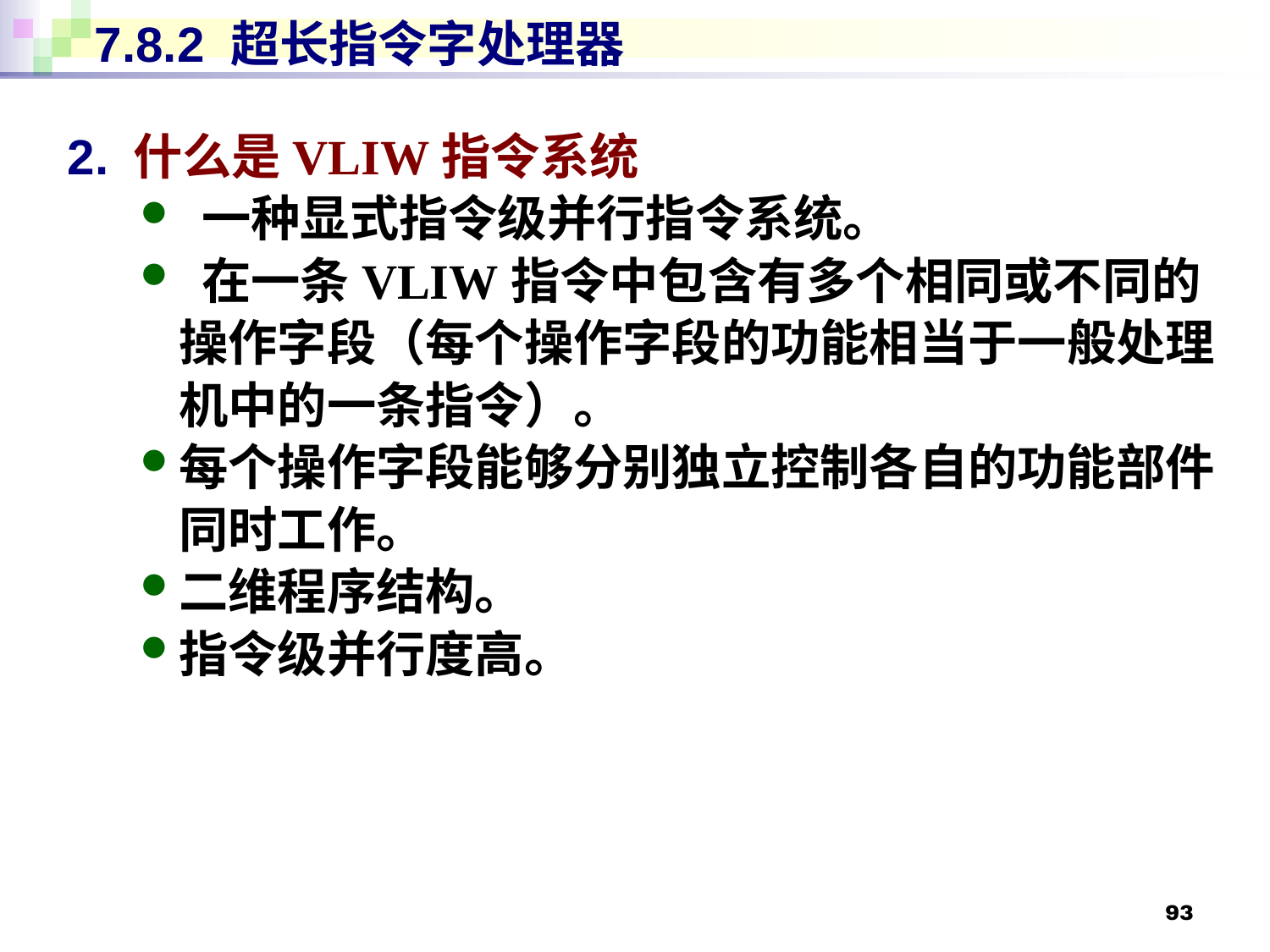

# 7.8.2 超长指令字处理器
2. 什么是VLIW指令系统
 一种显式指令级并行指令系统。
 在一条VLIW指令中包含有多个相同或不同的操作字段（每个操作字段的功能相当于一般处理机中的一条指令）。
每个操作字段能够分别独立控制各自的功能部件同时工作。
二维程序结构。
指令级并行度高。
93